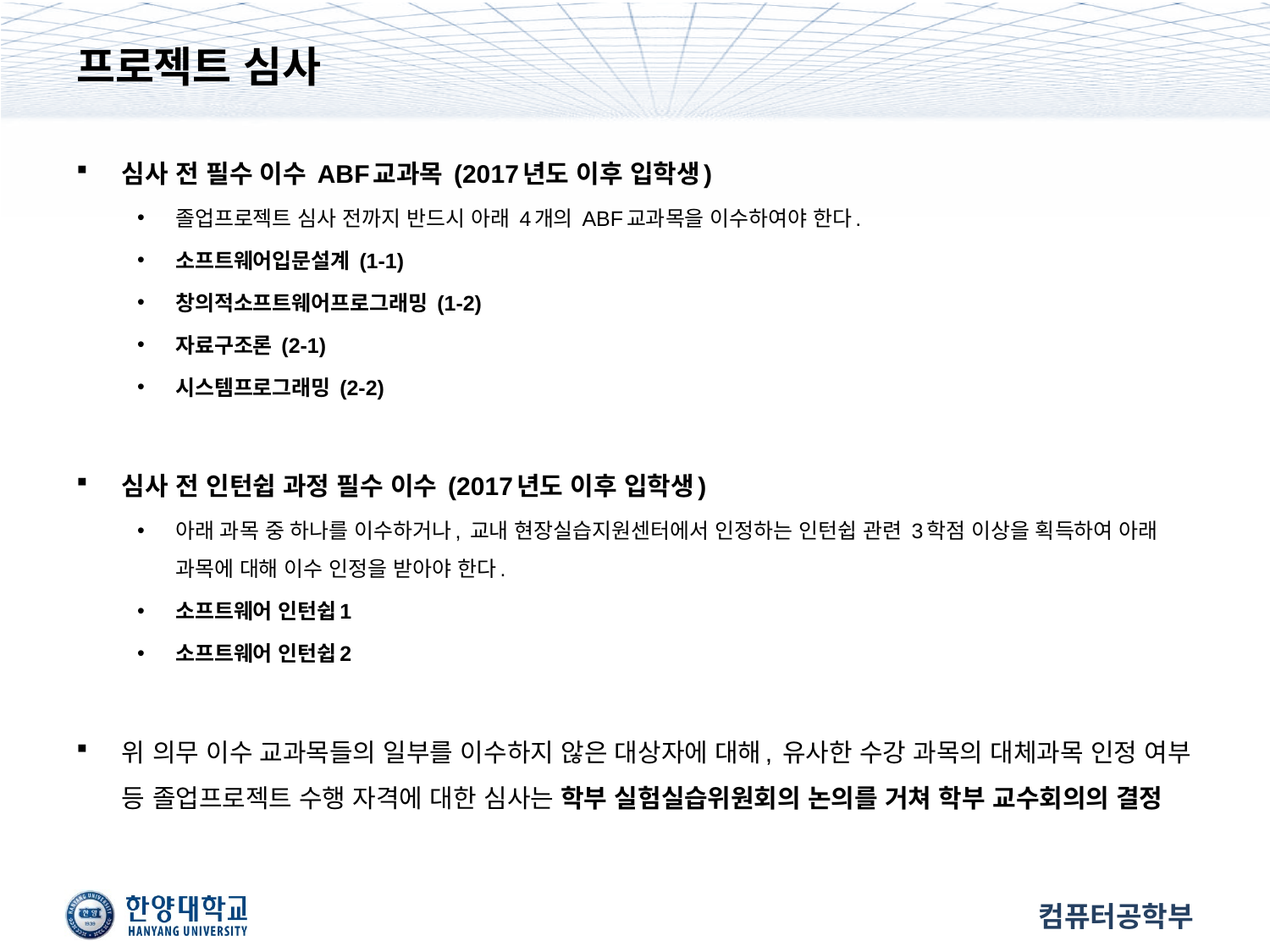

# 프로젝트 심사
심사 전 필수 이수 ABF교과목 (2017년도 이후 입학생)
졸업프로젝트 심사 전까지 반드시 아래 4개의 ABF교과목을 이수하여야 한다.
소프트웨어입문설계 (1-1)
창의적소프트웨어프로그래밍 (1-2)
자료구조론 (2-1)
시스템프로그래밍 (2-2)

심사 전 인턴쉽 과정 필수 이수 (2017년도 이후 입학생)
아래 과목 중 하나를 이수하거나, 교내 현장실습지원센터에서 인정하는 인턴쉽 관련 3학점 이상을 획득하여 아래 과목에 대해 이수 인정을 받아야 한다.
소프트웨어 인턴쉽1
소프트웨어 인턴쉽2

위 의무 이수 교과목들의 일부를 이수하지 않은 대상자에 대해, 유사한 수강 과목의 대체과목 인정 여부 등 졸업프로젝트 수행 자격에 대한 심사는 학부 실험실습위원회의 논의를 거쳐 학부 교수회의의 결정